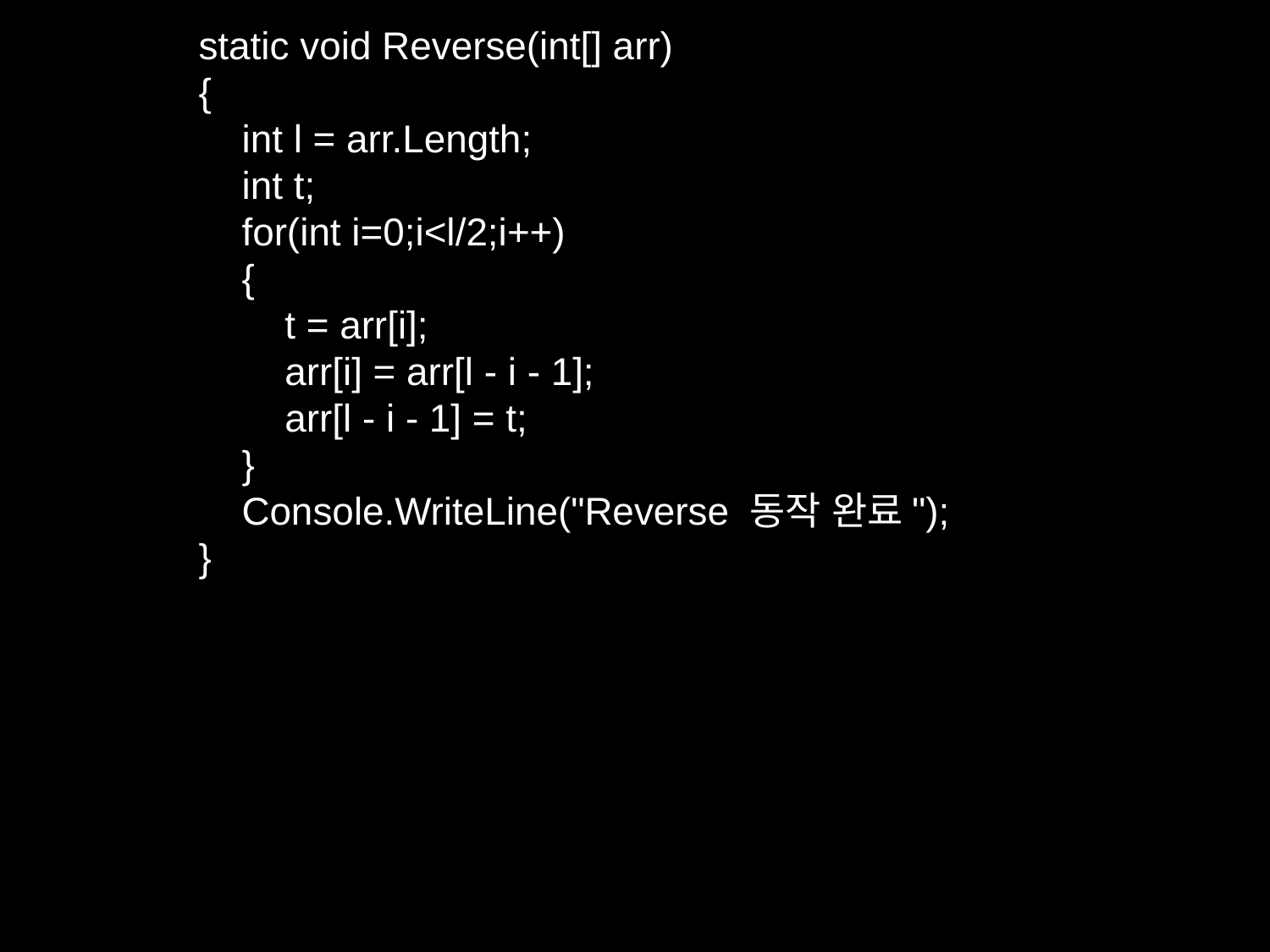

static void Reverse(int[] arr)
        {
            int l = arr.Length;
            int t;
            for(int i=0;i<l/2;i++)
            {
                t = arr[i];
                arr[i] = arr[l - i - 1];
                arr[l - i - 1] = t;
            }
            Console.WriteLine("Reverse 동작 완료");
        }